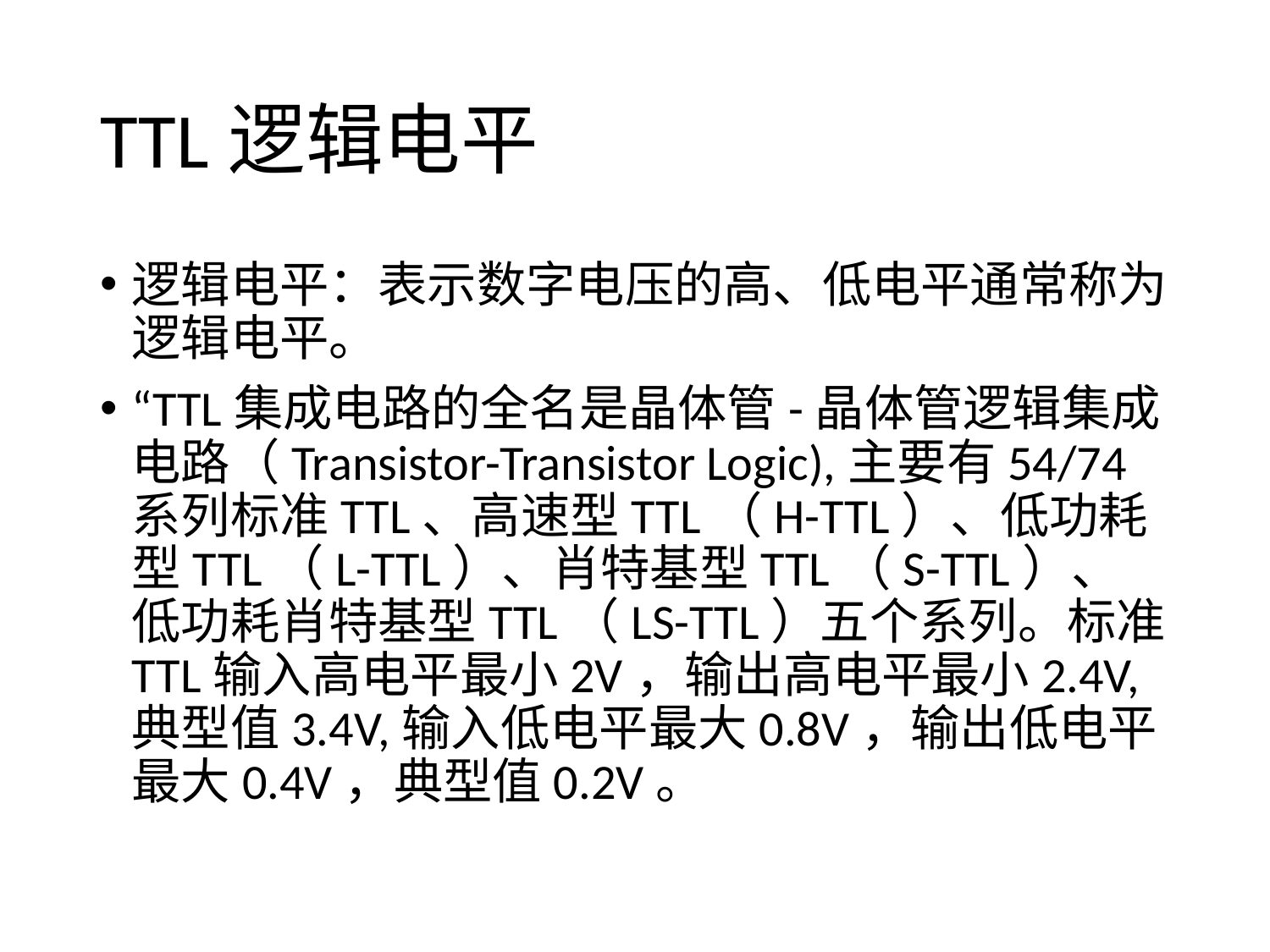

# TTL逻辑电平
逻辑电平：表示数字电压的高、低电平通常称为逻辑电平。
“TTL集成电路的全名是晶体管-晶体管逻辑集成电路（Transistor-Transistor Logic),主要有54/74系列标准TTL、高速型TTL（H-TTL）、低功耗型TTL（L-TTL）、肖特基型TTL（S-TTL）、低功耗肖特基型TTL（LS-TTL）五个系列。标准TTL输入高电平最小2V，输出高电平最小2.4V,典型值3.4V,输入低电平最大0.8V，输出低电平最大0.4V，典型值0.2V。